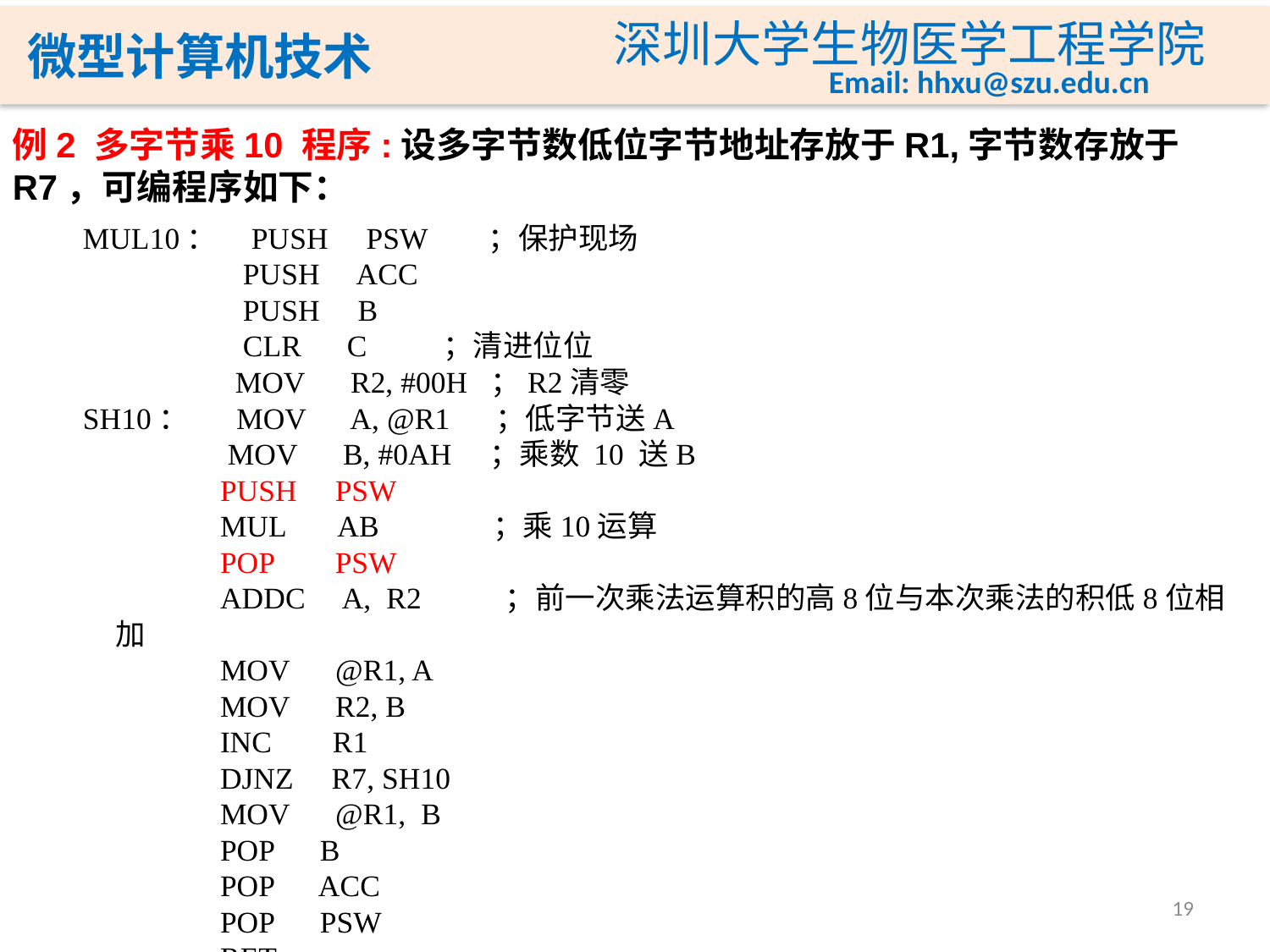

例2 多字节乘10 程序:设多字节数低位字节地址存放于R1,字节数存放于R7，可编程序如下：
  MUL10：    PUSH     PSW       ；保护现场
                       PUSH     ACC
                       PUSH     B
                       CLR      C         ；清进位位
                      MOV      R2, #00H  ；R2清零
  SH10：      MOV      A, @R1     ；低字节送A
                     MOV      B, #0AH    ；乘数 10 送B
                    PUSH     PSW
                    MUL       AB              ；乘10运算
                    POP        PSW
                    ADDC     A,  R2          ；前一次乘法运算积的高8位与本次乘法的积低8位相加
                    MOV      @R1, A
                    MOV      R2, B
                    INC        R1
                    DJNZ     R7, SH10
                    MOV      @R1,  B
                    POP      B
                    POP      ACC
                    POP      PSW
                    RET
19